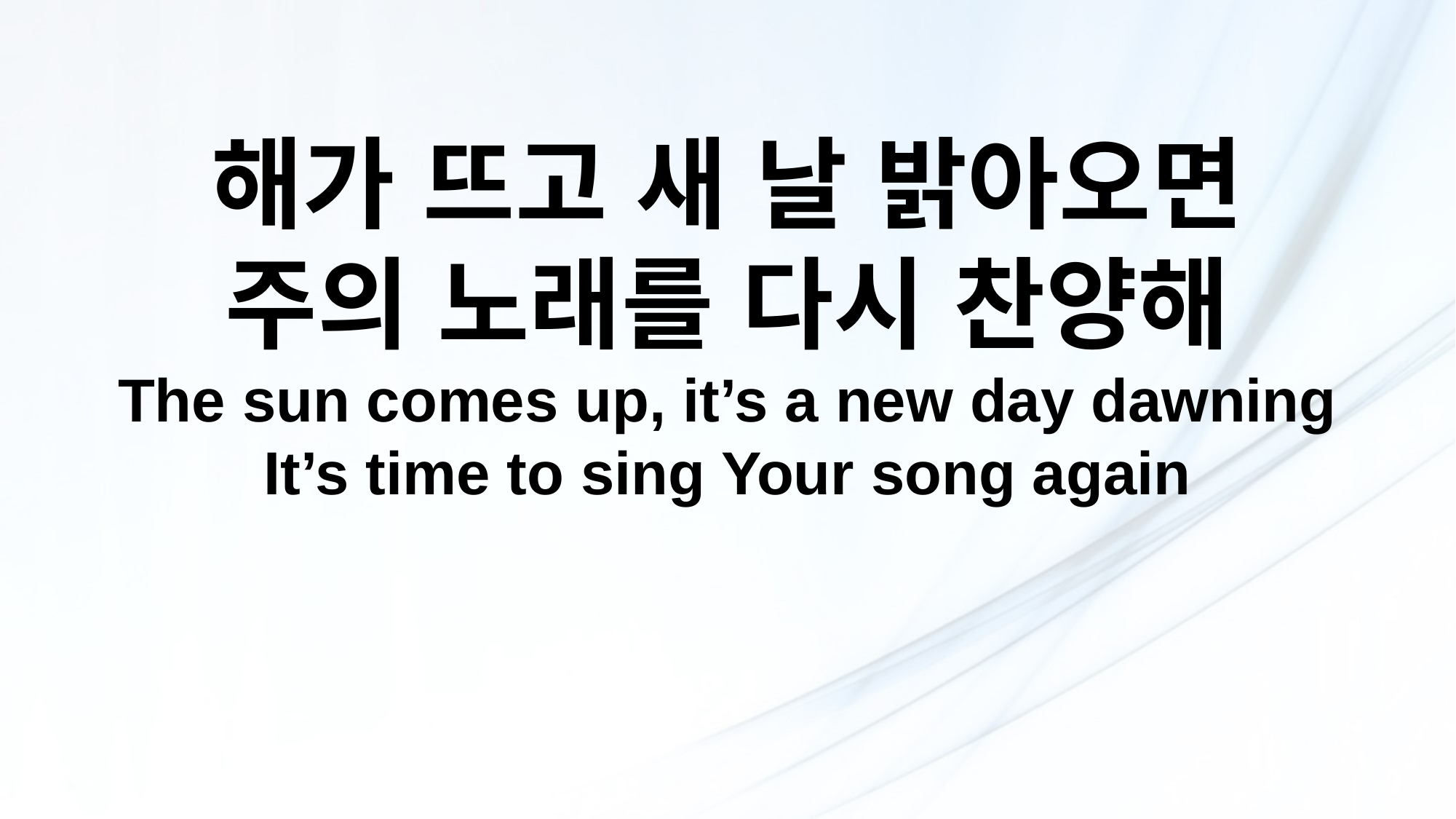

해가 뜨고 새 날 밝아오면
주의 노래를 다시 찬양해
The sun comes up, it’s a new day dawning
It’s time to sing Your song again